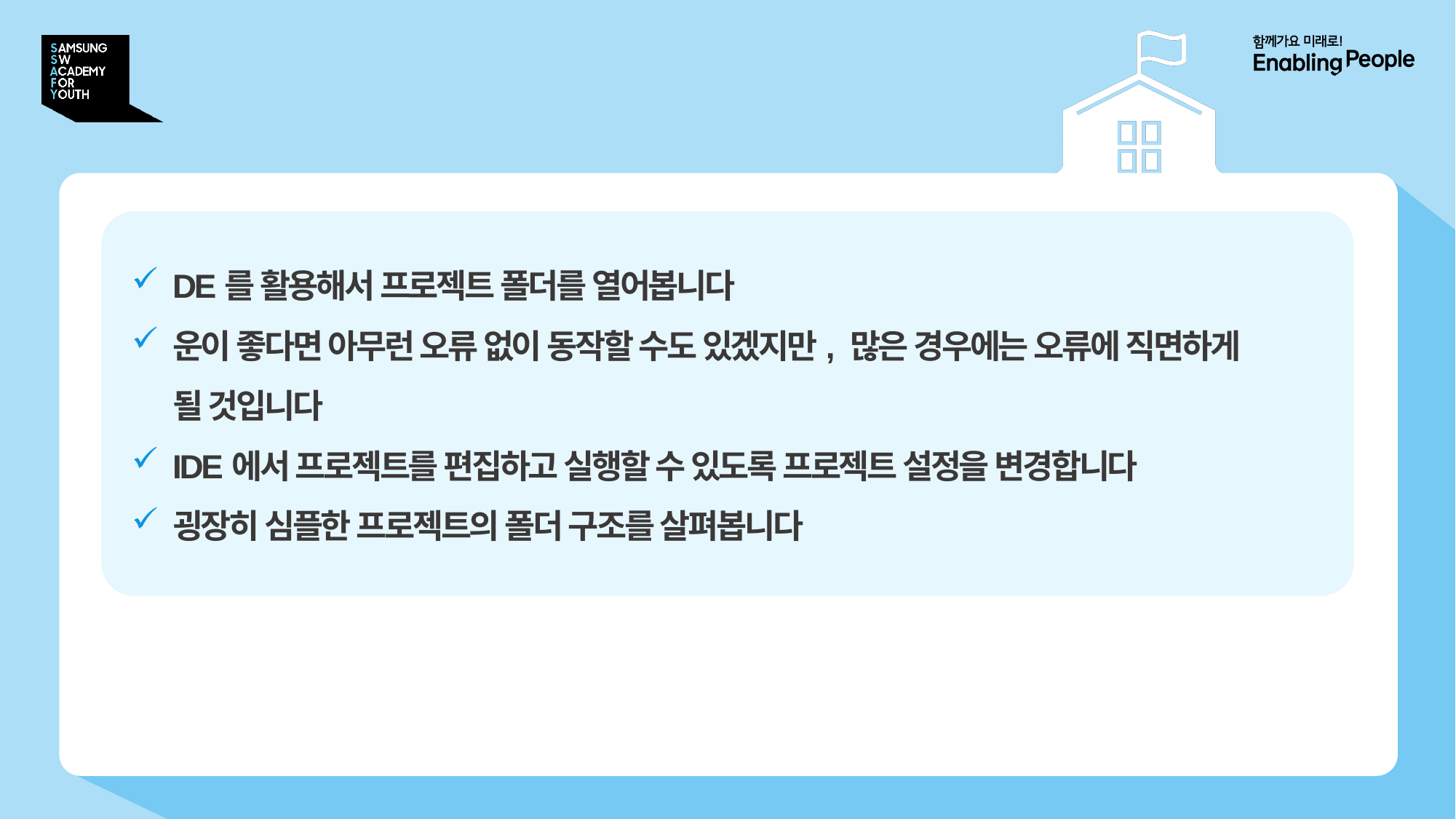

# IDE로 프로젝트를 열어봅시다

DE를 활용해서 프로젝트 폴더를 열어봅니다
운이 좋다면 아무런 오류 없이 동작할 수도 있겠지만, 많은 경우에는 오류에 직면하게 될 것입니다
IDE에서 프로젝트를 편집하고 실행할 수 있도록 프로젝트 설정을 변경합니다
굉장히 심플한 프로젝트의 폴더 구조를 살펴봅니다